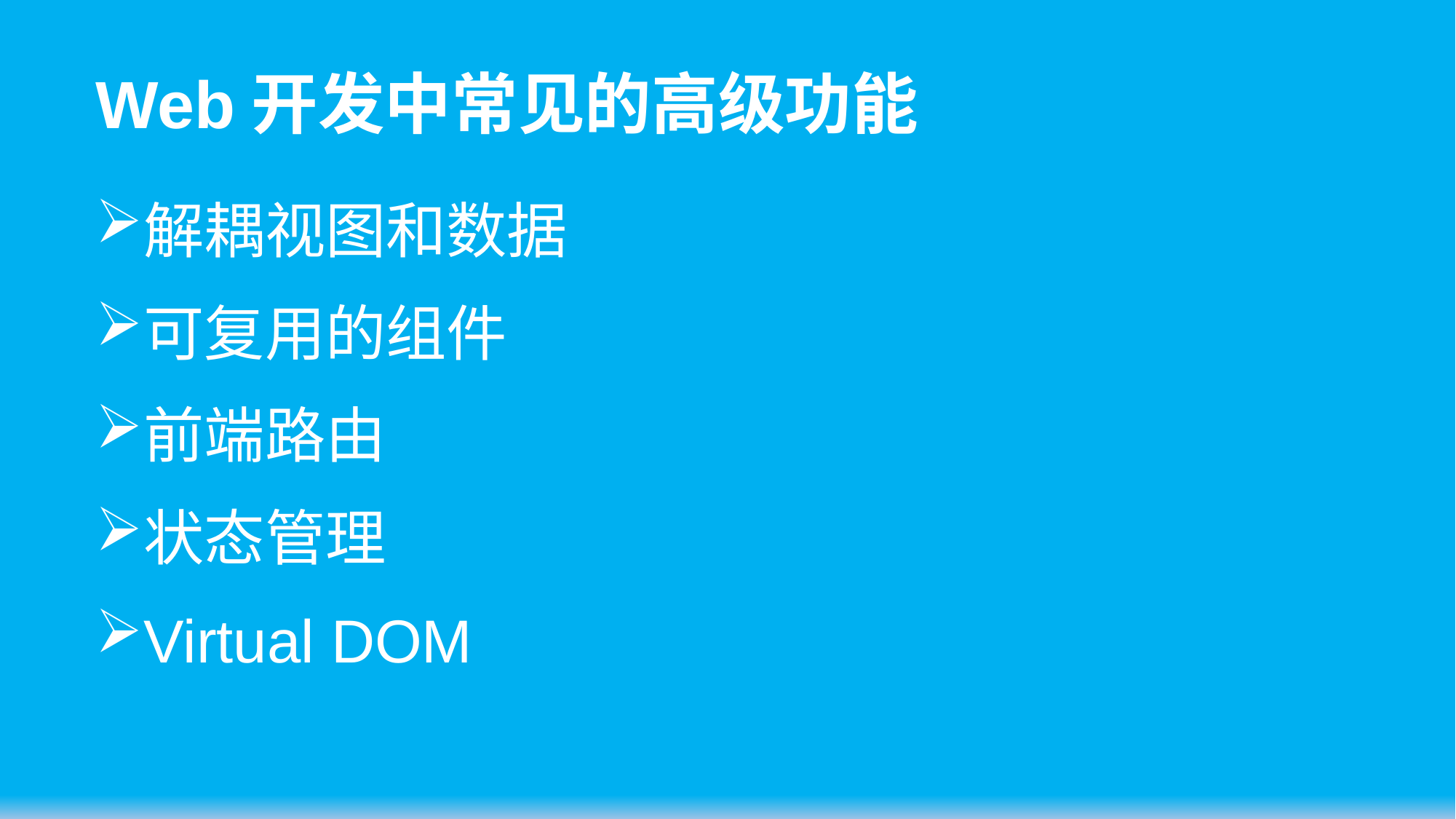

# Web开发中常见的高级功能
解耦视图和数据
可复用的组件
前端路由
状态管理
Virtual DOM